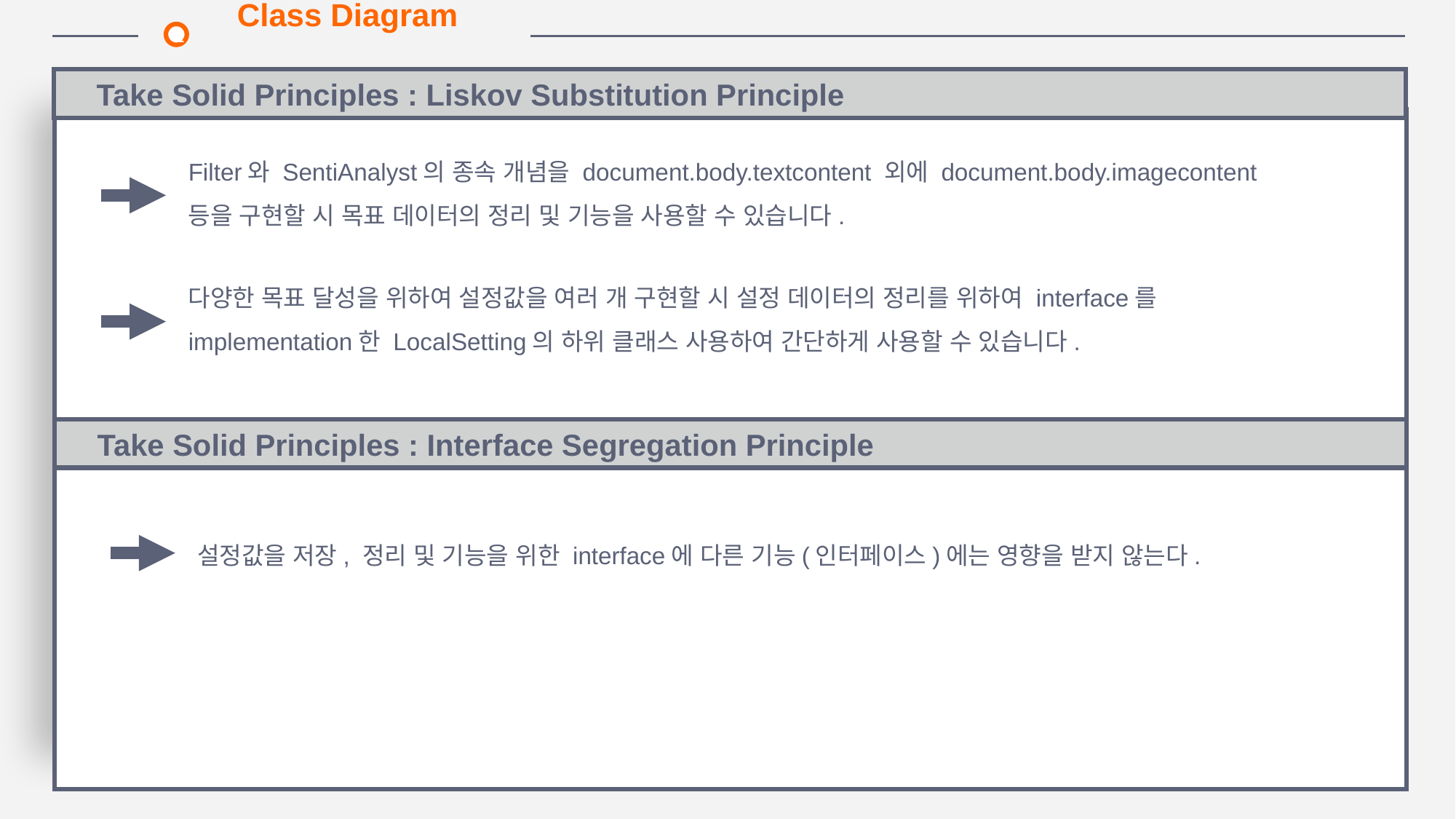

Class Diagram

1

Take Solid Principles : Liskov Substitution Principle

Filter와 SentiAnalyst의 종속 개념을 document.body.textcontent 외에 document.body.imagecontent등을 구현할 시 목표 데이터의 정리 및 기능을 사용할 수 있습니다.
다양한 목표 달성을 위하여 설정값을 여러 개 구현할 시 설정 데이터의 정리를 위하여 interface를 implementation한 LocalSetting의 하위 클래스 사용하여 간단하게 사용할 수 있습니다.

Take Solid Principles : Interface Segregation Principle
설정값을 저장, 정리 및 기능을 위한 interface에 다른 기능(인터페이스)에는 영향을 받지 않는다.